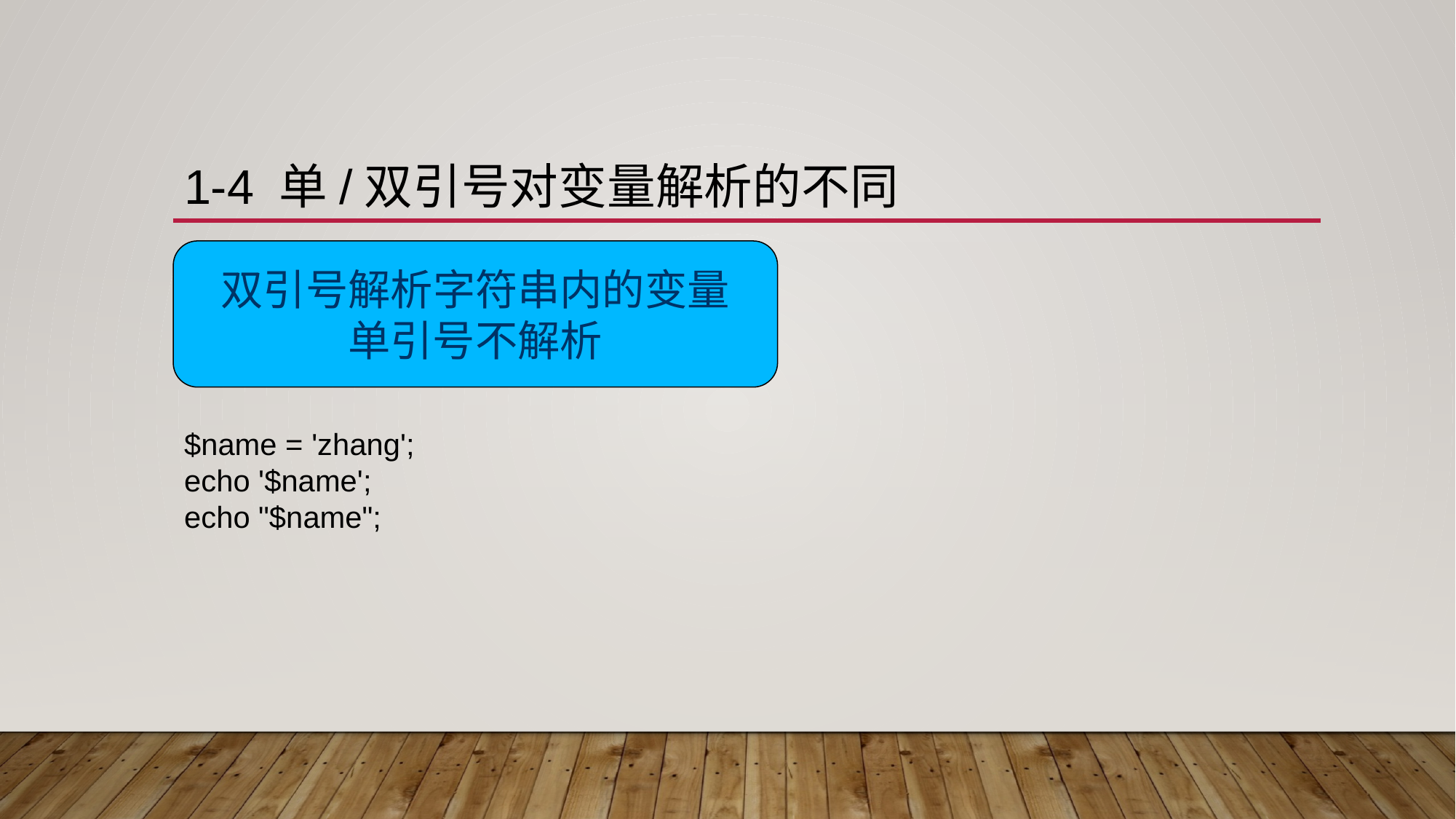

# 1-4 单/双引号对变量解析的不同
双引号解析字符串内的变量
单引号不解析
$name = 'zhang';
echo '$name';
echo "$name";